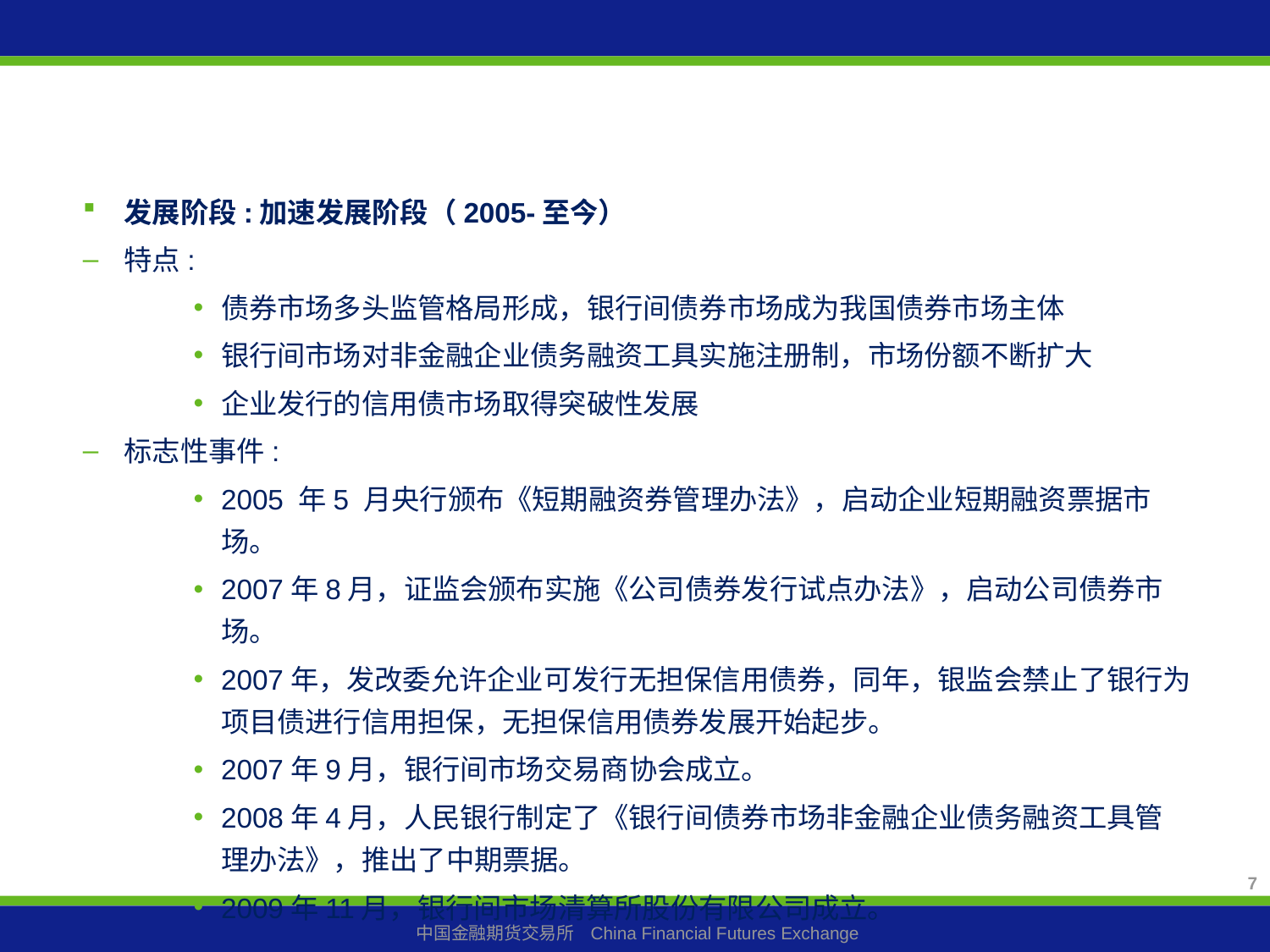

发展阶段:加速发展阶段（2005-至今）
特点:
债券市场多头监管格局形成，银行间债券市场成为我国债券市场主体
银行间市场对非金融企业债务融资工具实施注册制，市场份额不断扩大
企业发行的信用债市场取得突破性发展
标志性事件:
2005 年5 月央行颁布《短期融资券管理办法》，启动企业短期融资票据市场。
2007年8月，证监会颁布实施《公司债券发行试点办法》，启动公司债券市场。
2007年，发改委允许企业可发行无担保信用债券，同年，银监会禁止了银行为项目债进行信用担保，无担保信用债券发展开始起步。
2007年9月，银行间市场交易商协会成立。
2008年4月，人民银行制定了《银行间债券市场非金融企业债务融资工具管理办法》，推出了中期票据。
2009年11月，银行间市场清算所股份有限公司成立。

7